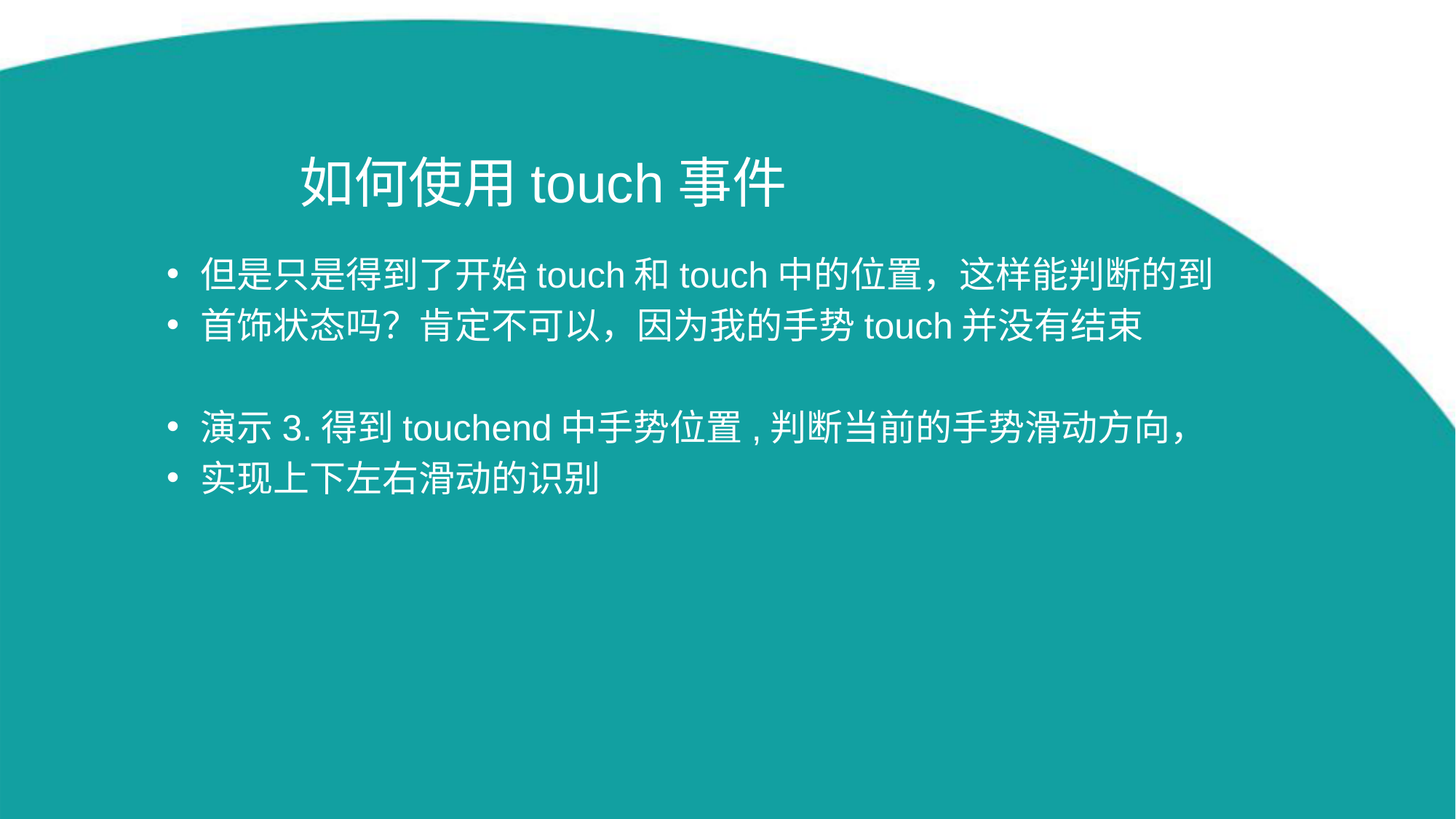

# 如何使用touch事件
但是只是得到了开始touch和touch中的位置，这样能判断的到
首饰状态吗？肯定不可以，因为我的手势touch并没有结束

演示3.得到touchend中手势位置,判断当前的手势滑动方向，
实现上下左右滑动的识别